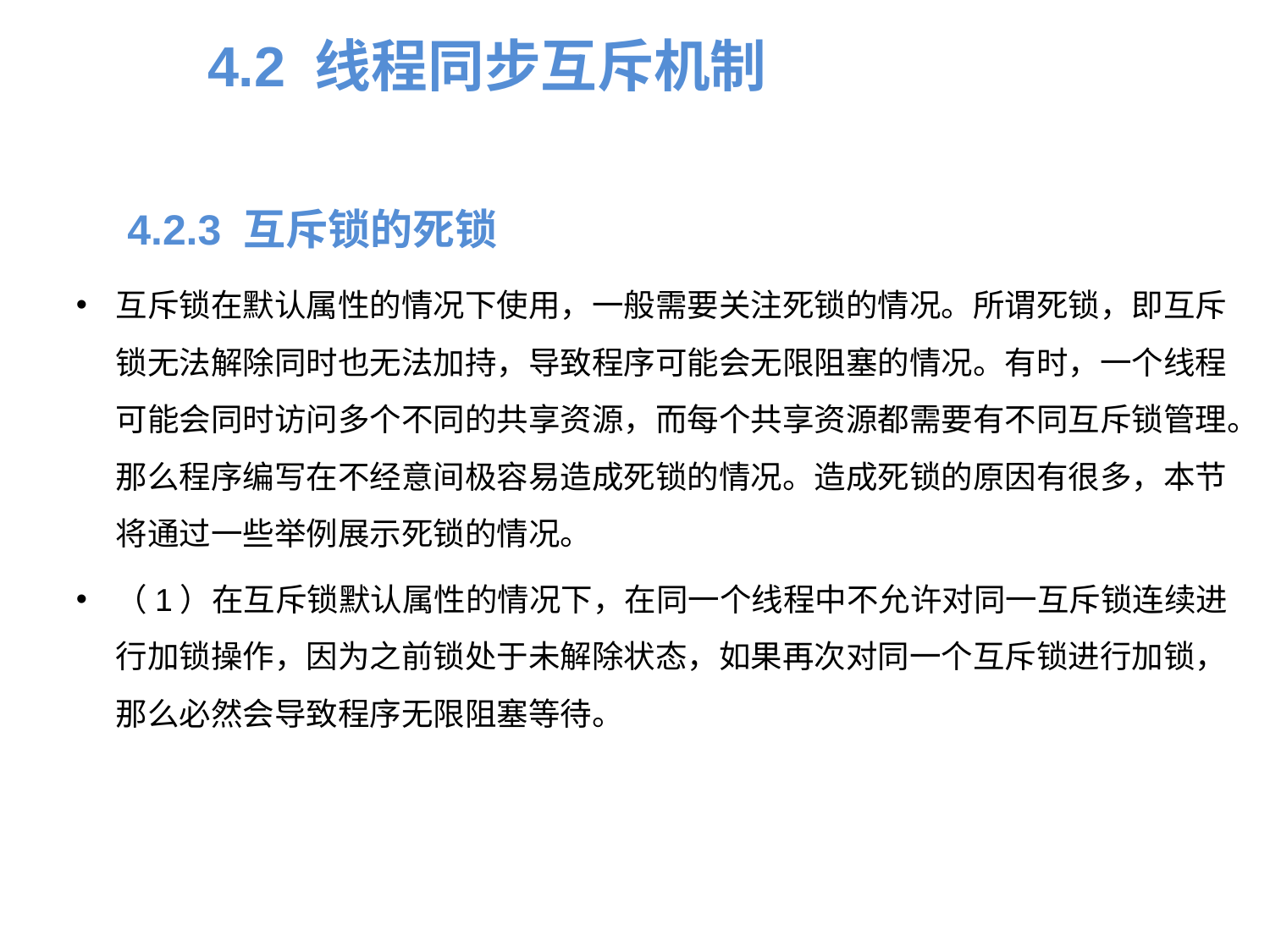

4.2 线程同步互斥机制
4.2.3 互斥锁的死锁
互斥锁在默认属性的情况下使用，一般需要关注死锁的情况。所谓死锁，即互斥锁无法解除同时也无法加持，导致程序可能会无限阻塞的情况。有时，一个线程可能会同时访问多个不同的共享资源，而每个共享资源都需要有不同互斥锁管理。那么程序编写在不经意间极容易造成死锁的情况。造成死锁的原因有很多，本节将通过一些举例展示死锁的情况。
（1）在互斥锁默认属性的情况下，在同一个线程中不允许对同一互斥锁连续进行加锁操作，因为之前锁处于未解除状态，如果再次对同一个互斥锁进行加锁，那么必然会导致程序无限阻塞等待。